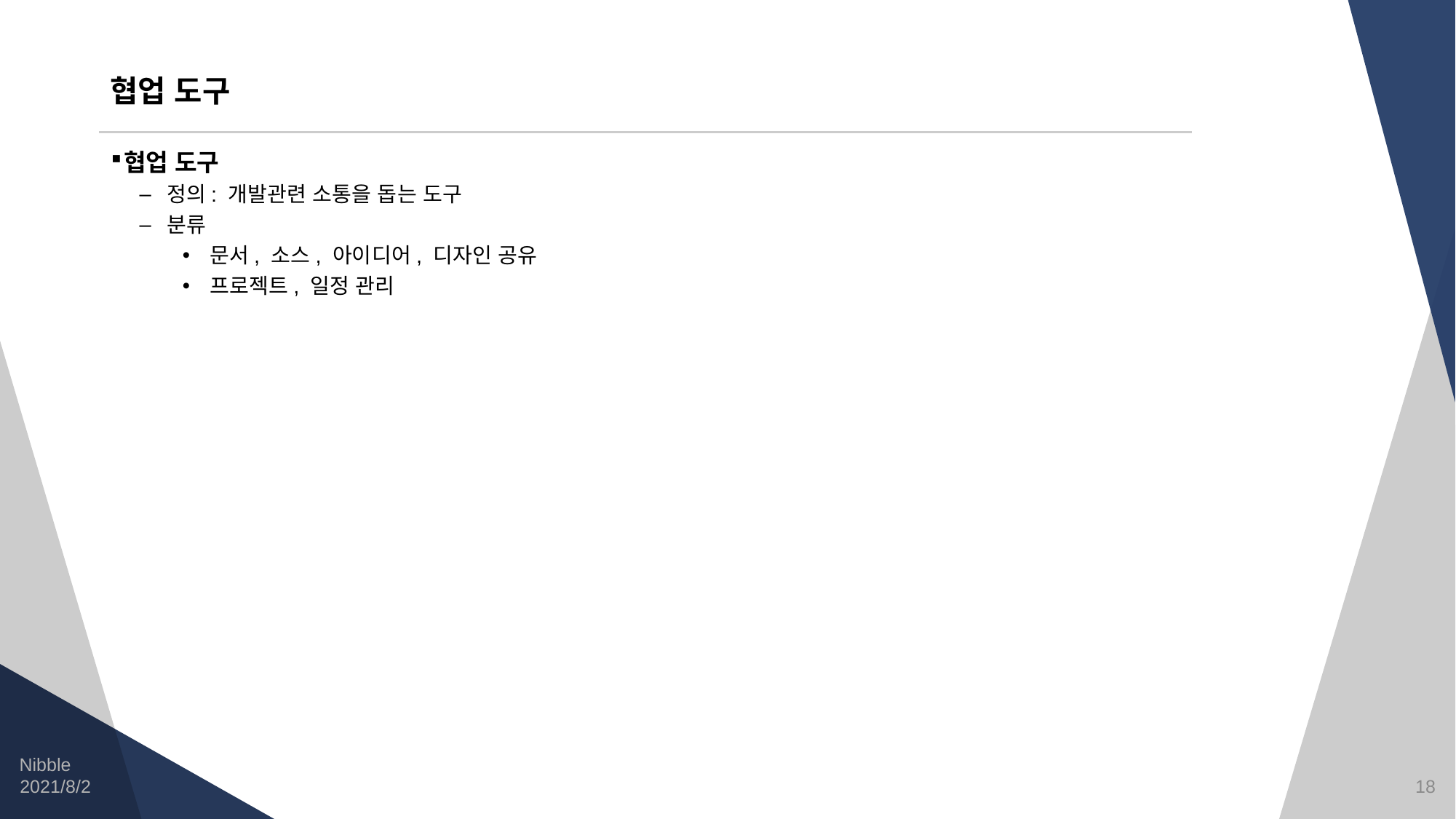

# 협업 도구

협업 도구
정의: 개발관련 소통을 돕는 도구
분류
문서, 소스, 아이디어, 디자인 공유
프로젝트, 일정 관리
Nibble
2021/8/2
18